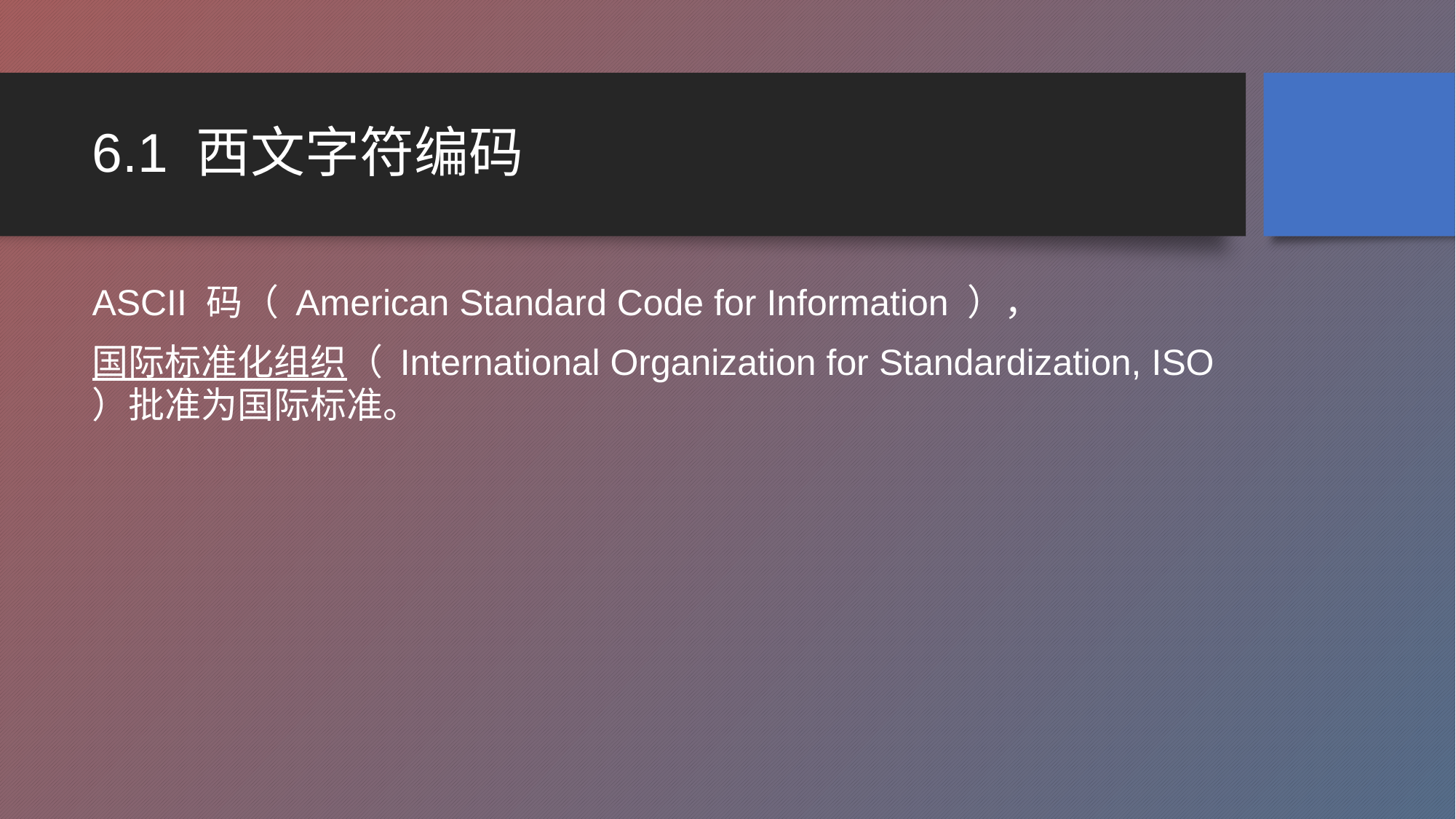

# 6.1 西文字符编码
ASCII 码（ American Standard Code for Information ），
国际标准化组织（ International Organization for Standardization, ISO ）批准为国际标准。